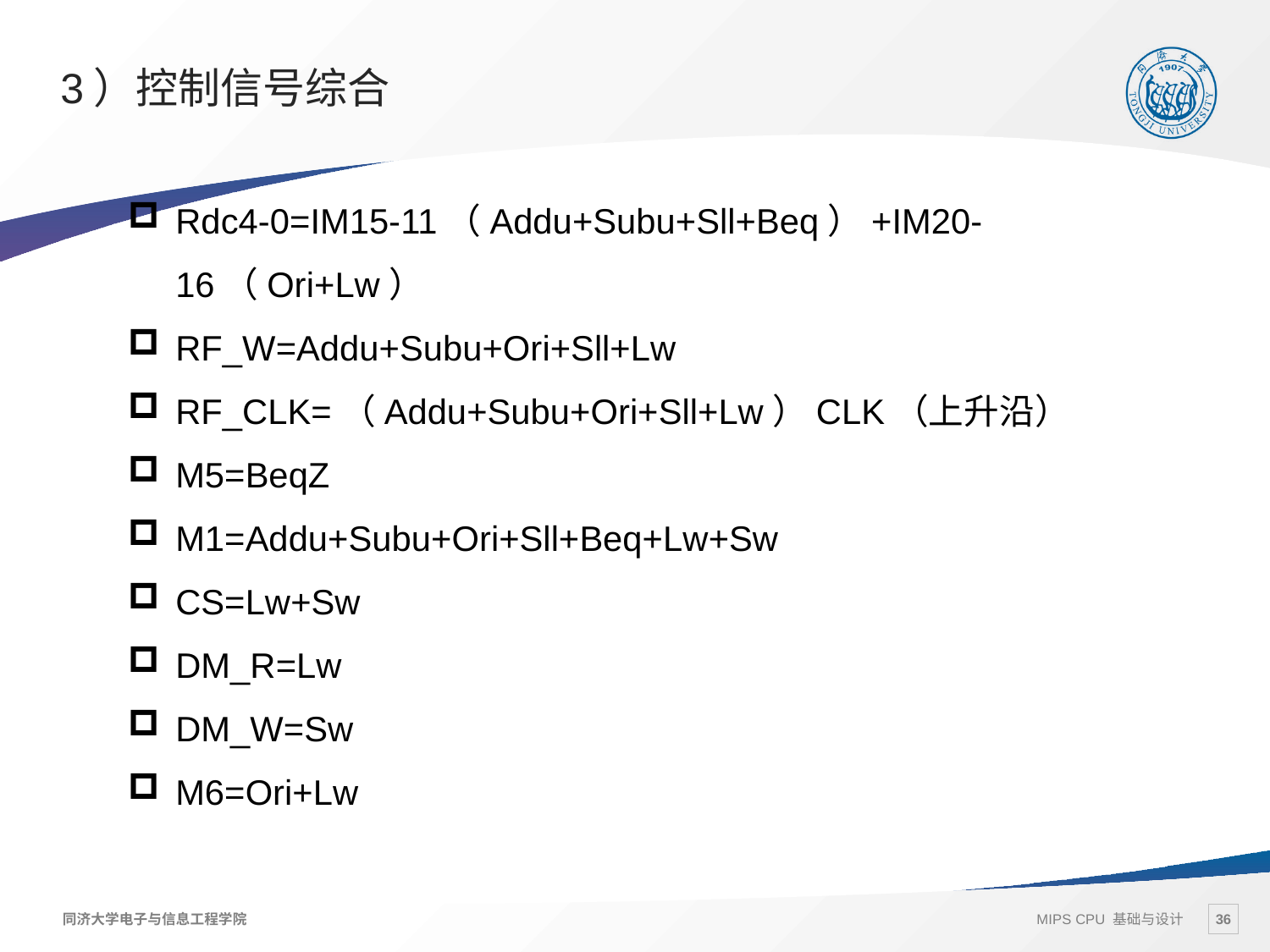

# 3）控制信号综合
Rdc4-0=IM15-11（Addu+Subu+Sll+Beq）+IM20-16（Ori+Lw）
RF_W=Addu+Subu+Ori+Sll+Lw
RF_CLK=（Addu+Subu+Ori+Sll+Lw）CLK（上升沿）
M5=BeqZ
M1=Addu+Subu+Ori+Sll+Beq+Lw+Sw
CS=Lw+Sw
DM_R=Lw
DM_W=Sw
M6=Ori+Lw